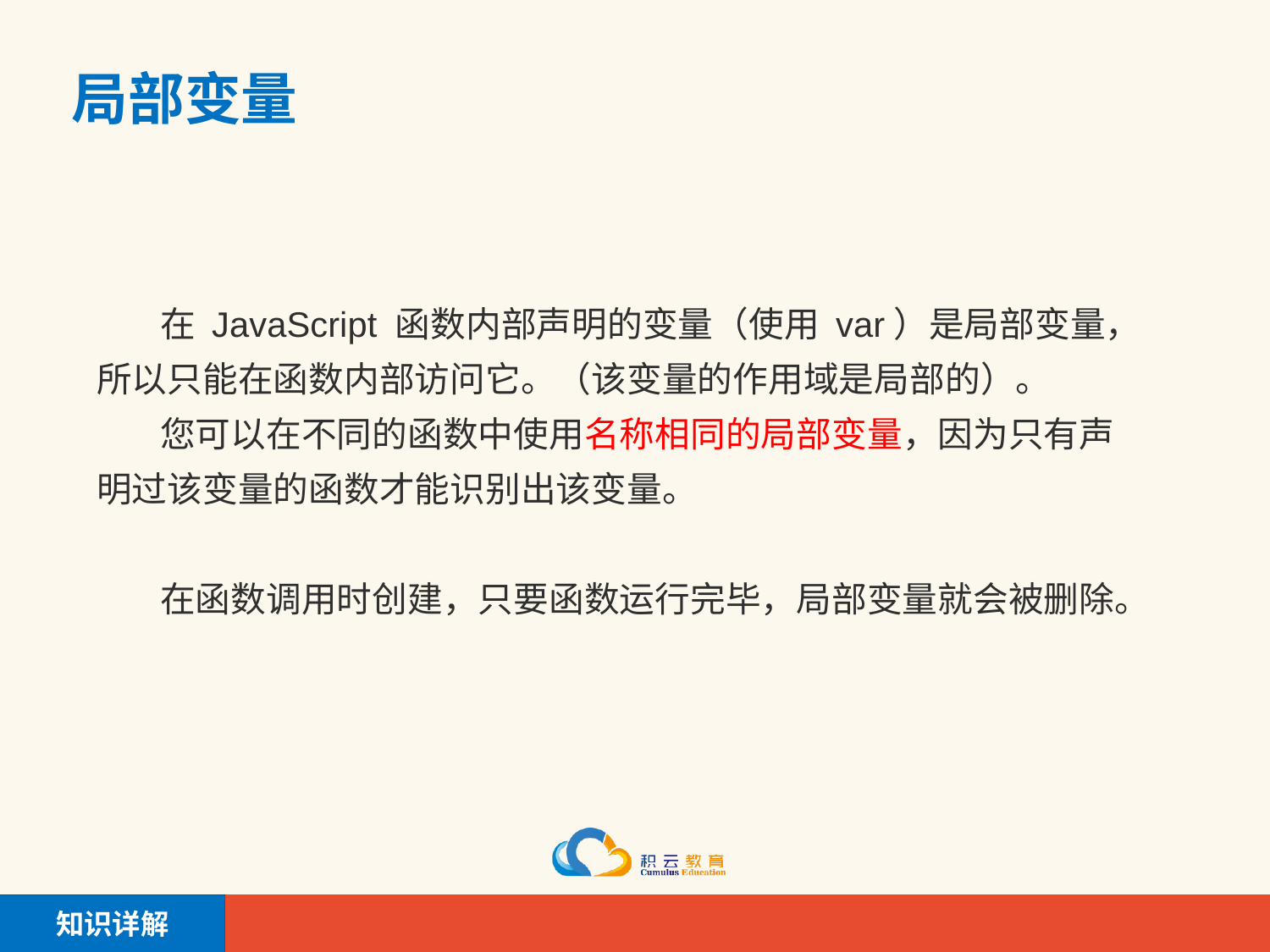

# 局部变量
在 JavaScript 函数内部声明的变量（使用 var）是局部变量，所以只能在函数内部访问它。（该变量的作用域是局部的）。
您可以在不同的函数中使用名称相同的局部变量，因为只有声明过该变量的函数才能识别出该变量。

在函数调用时创建，只要函数运行完毕，局部变量就会被删除。